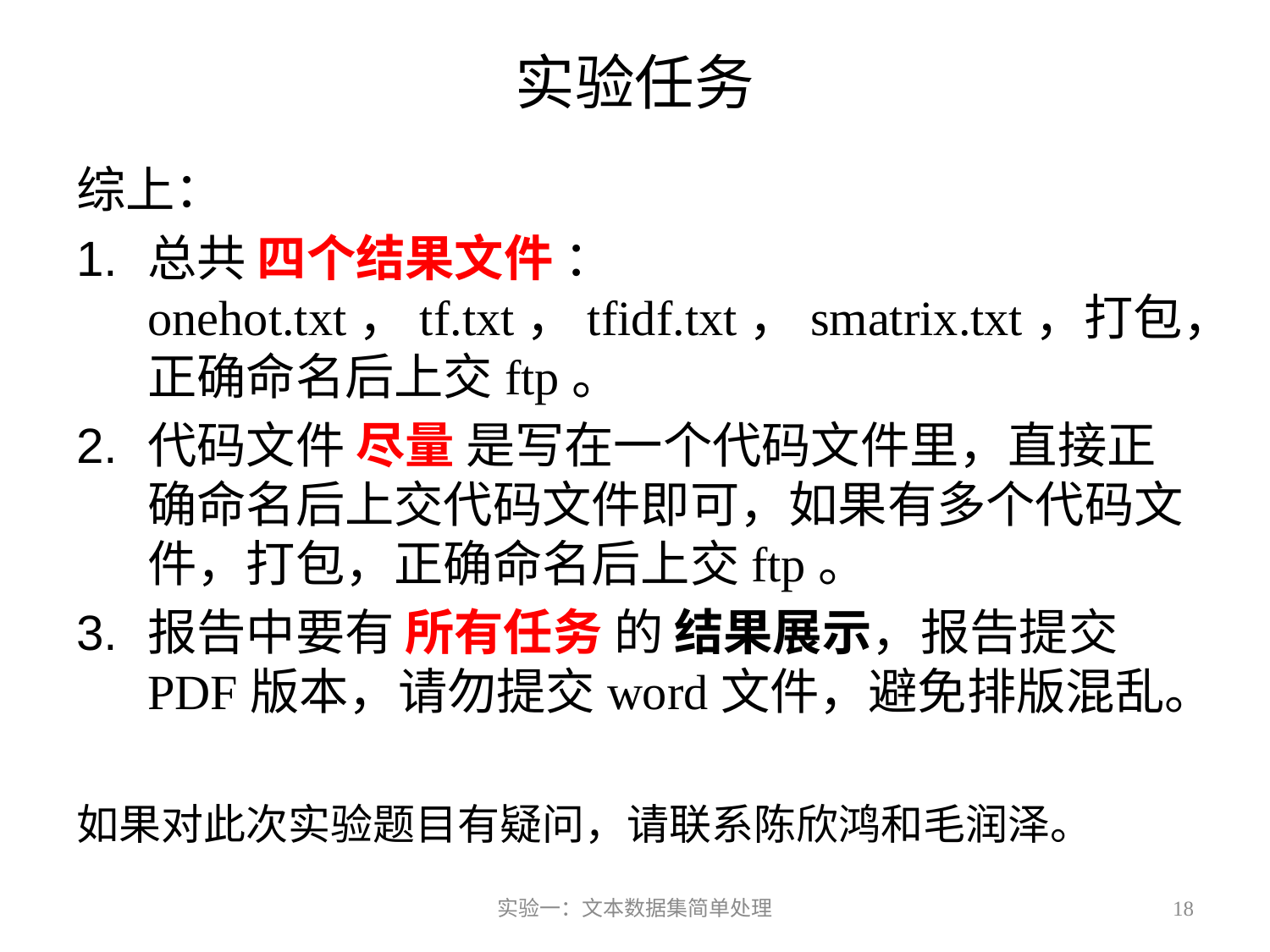

# 实验任务
综上：
总共 四个结果文件 ：onehot.txt，tf.txt，tfidf.txt，smatrix.txt，打包，正确命名后上交ftp。
代码文件 尽量 是写在一个代码文件里，直接正确命名后上交代码文件即可，如果有多个代码文件，打包，正确命名后上交ftp。
报告中要有 所有任务 的 结果展示，报告提交PDF版本，请勿提交word文件，避免排版混乱。

如果对此次实验题目有疑问，请联系陈欣鸿和毛润泽。

实验一：文本数据集简单处理
18